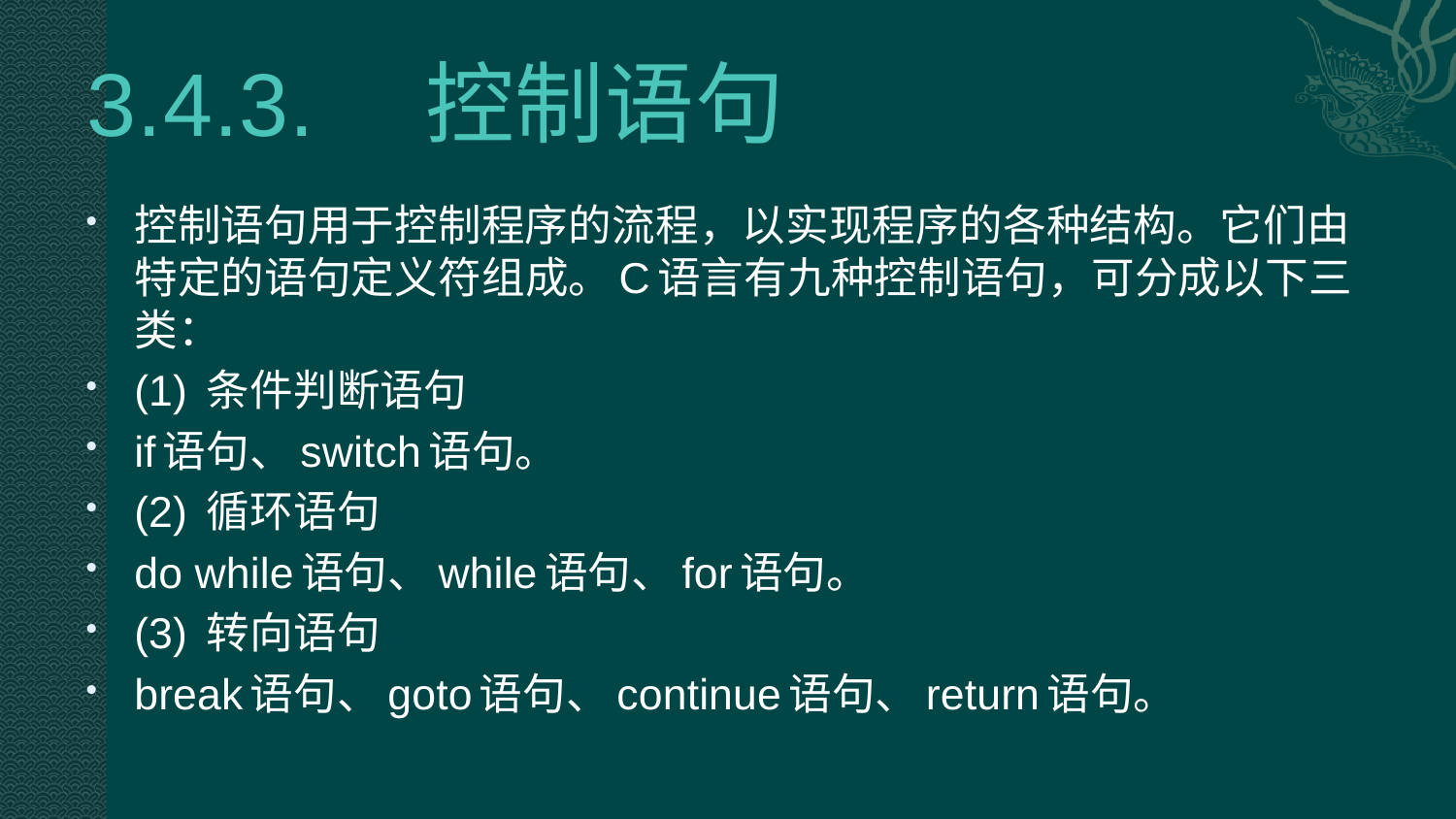

# 3.4.3.	 控制语句
控制语句用于控制程序的流程，以实现程序的各种结构。它们由特定的语句定义符组成。C语言有九种控制语句，可分成以下三类：
(1) 条件判断语句
if语句、switch语句。
(2) 循环语句
do while语句、while语句、for语句。
(3) 转向语句
break语句、goto语句、continue语句、return语句。